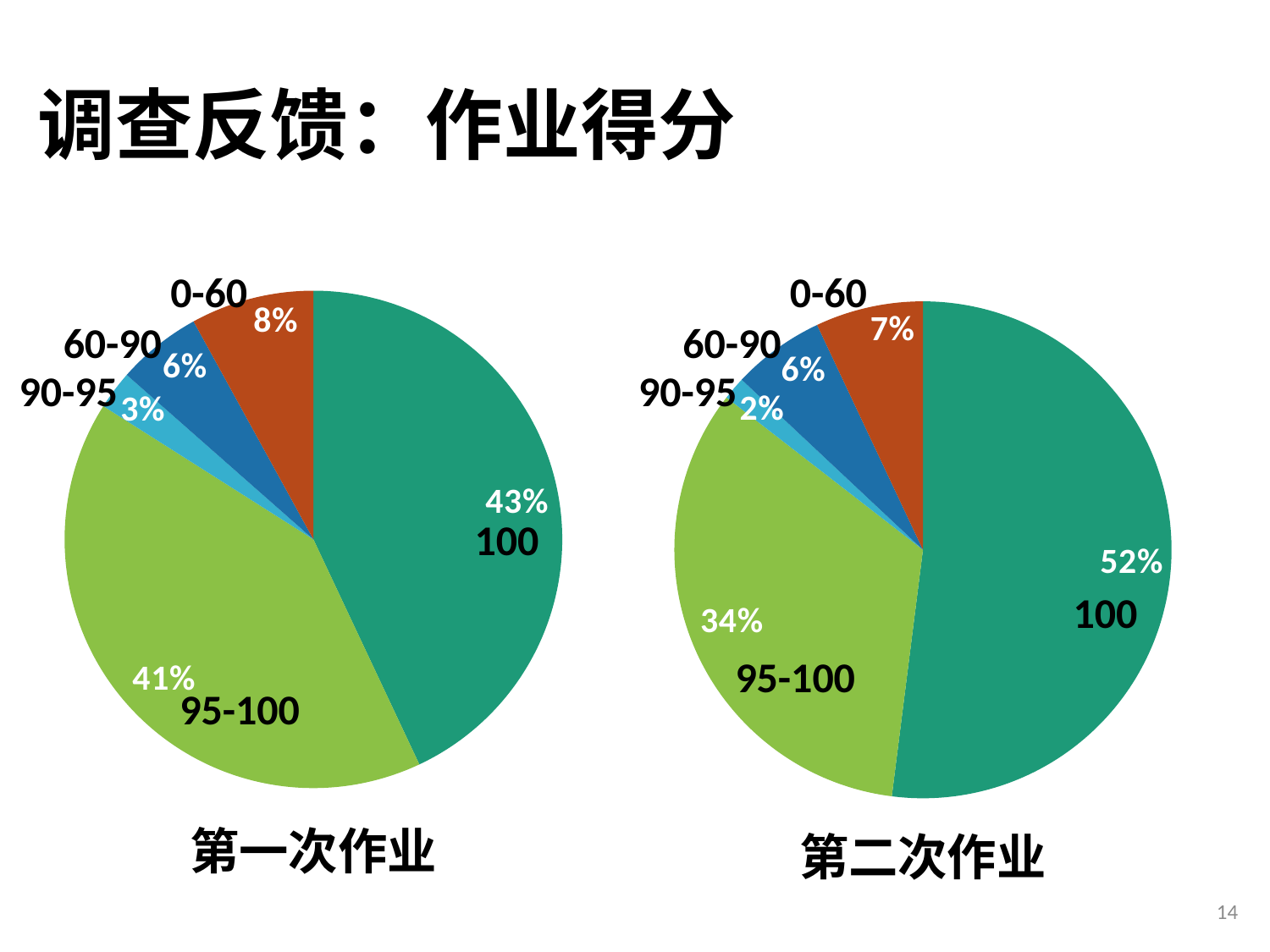

# 调查反馈：作业得分
0-60
0-60

### Chart

| Category | Sales |
|---|---|
| 100 | 86.0 |
| 95-100 | 82.0 |
| 90-95 | 5.0 |
| 60-90 | 11.0 |
| 0-60 | 16.0 |

### Chart

| Category | Sales |
|---|---|
| 100 | 104.0 |
| 95-100 | 67.0 |
| 90-95 | 3.0 |
| 60-90 | 12.0 |
| 0-60 | 14.0 |
60-90
60-90
90-95
90-95
100
100
95-100
95-100
第一次作业
第二次作业
14